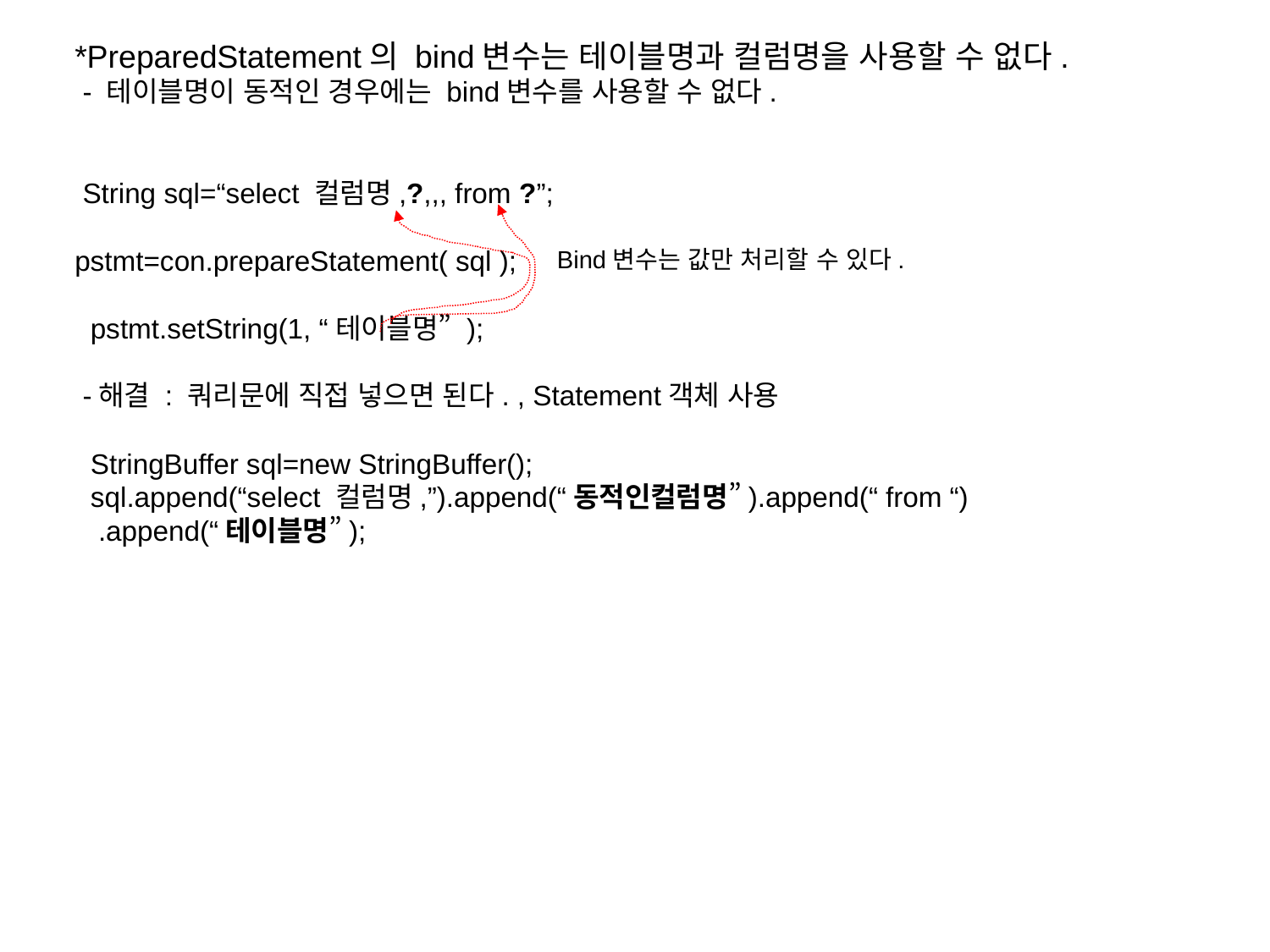

*PreparedStatement의 bind변수는 테이블명과 컬럼명을 사용할 수 없다.
 - 테이블명이 동적인 경우에는 bind변수를 사용할 수 없다.

 String sql=“select 컬럼명,?,,, from ?”;

pstmt=con.prepareStatement( sql );

  pstmt.setString(1, “테이블명” );

 -해결 : 쿼리문에 직접 넣으면 된다. , Statement객체 사용

  StringBuffer sql=new StringBuffer();
  sql.append(“select 컬럼명,”).append(“동적인컬럼명”).append(“ from “)
   .append(“테이블명”);

Bind변수는 값만 처리할 수 있다.